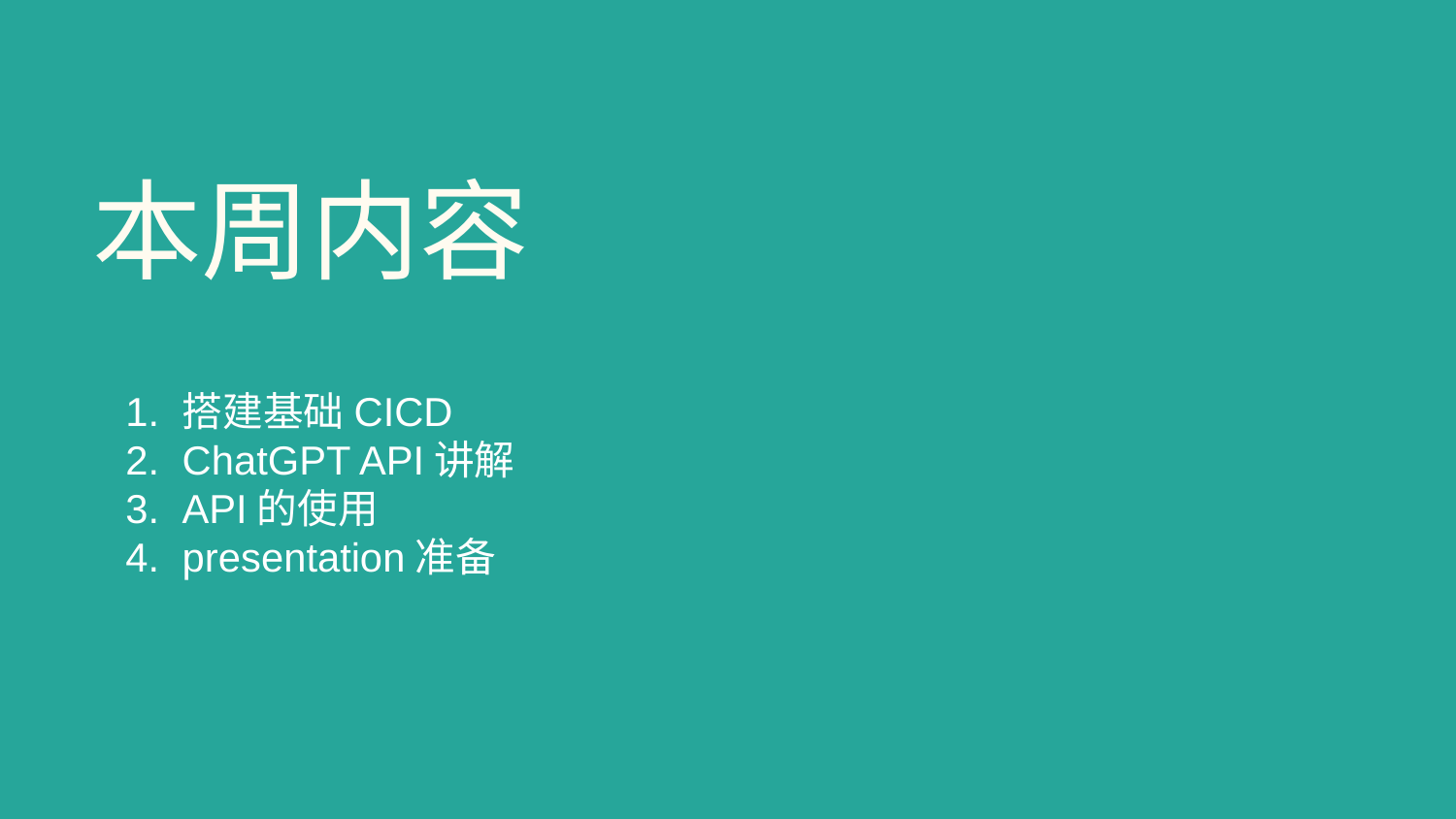

# 本周内容

搭建基础CICD
ChatGPT API讲解
API的使用
presentation准备